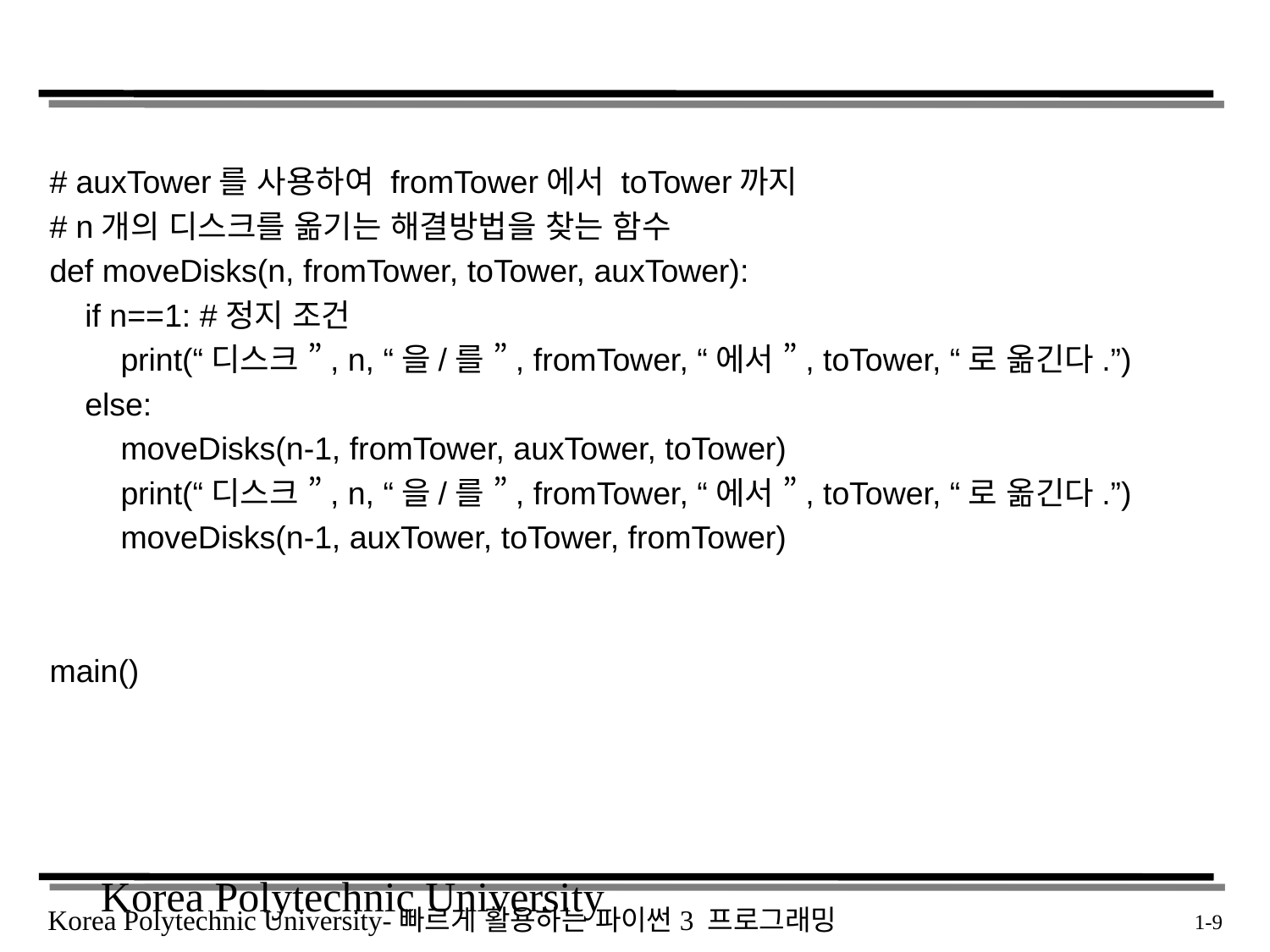

# auxTower를 사용하여 fromTower에서 toTower까지
# n개의 디스크를 옮기는 해결방법을 찾는 함수
def moveDisks(n, fromTower, toTower, auxTower):
    if n==1: #정지 조건
        print(“디스크 ”, n, “을/를 ”, fromTower, “에서 ”, toTower, “로 옮긴다.”)
    else:
        moveDisks(n-1, fromTower, auxTower, toTower)
        print(“디스크 ”, n, “을/를 ”, fromTower, “에서 ”, toTower, “로 옮긴다.”)
        moveDisks(n-1, auxTower, toTower, fromTower)

main()
Korea Polytechnic University
 1-9